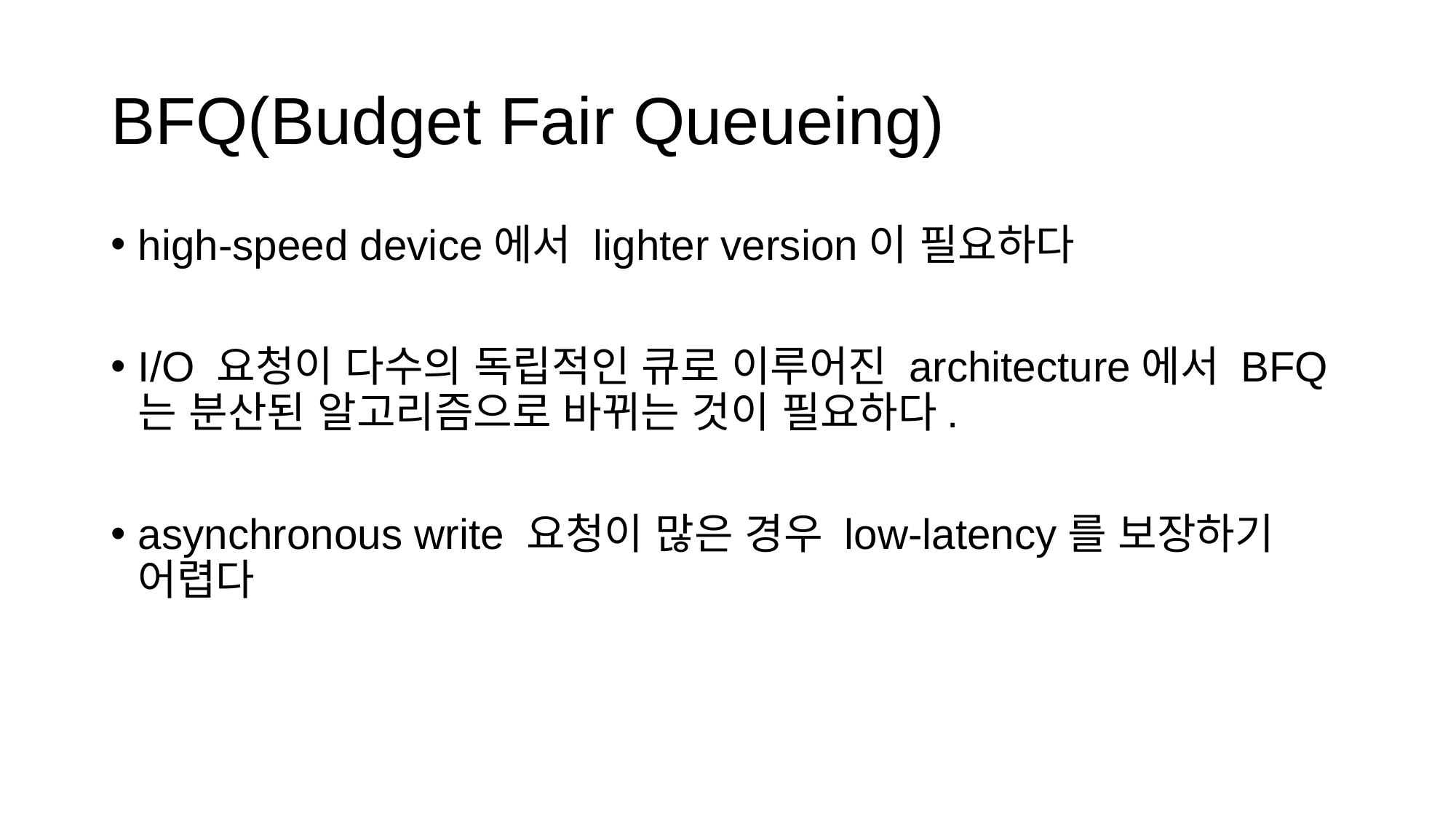

# BFQ(Budget Fair Queueing)
high-speed device에서 lighter version이 필요하다

I/O 요청이 다수의 독립적인 큐로 이루어진 architecture에서 BFQ는 분산된 알고리즘으로 바뀌는 것이 필요하다.

asynchronous write 요청이 많은 경우 low-latency를 보장하기 어렵다